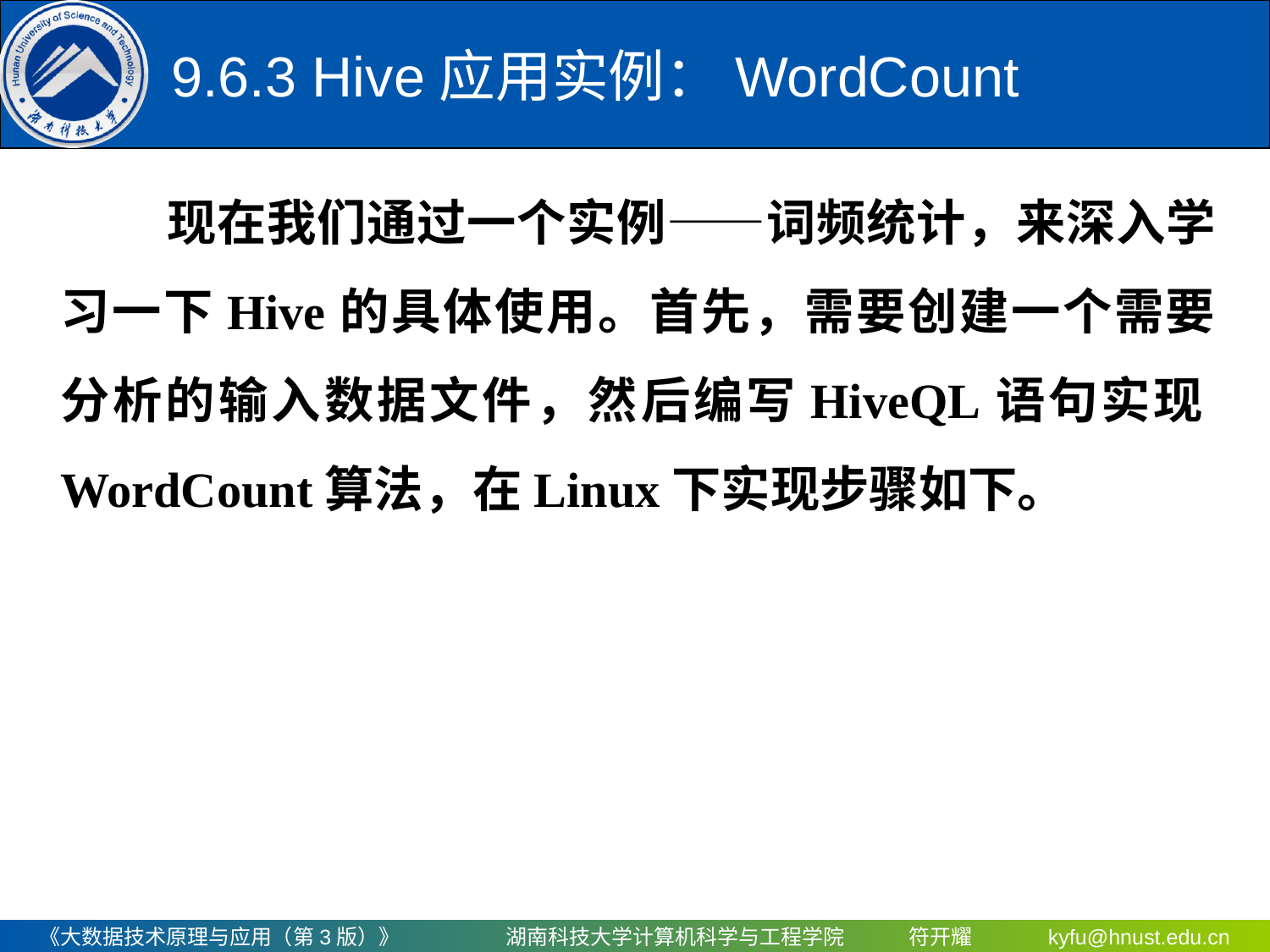

9.6.3 Hive应用实例：WordCount
        现在我们通过一个实例——词频统计，来深入学习一下Hive的具体使用。首先，需要创建一个需要分析的输入数据文件，然后编写HiveQL语句实现WordCount算法，在Linux下实现步骤如下。